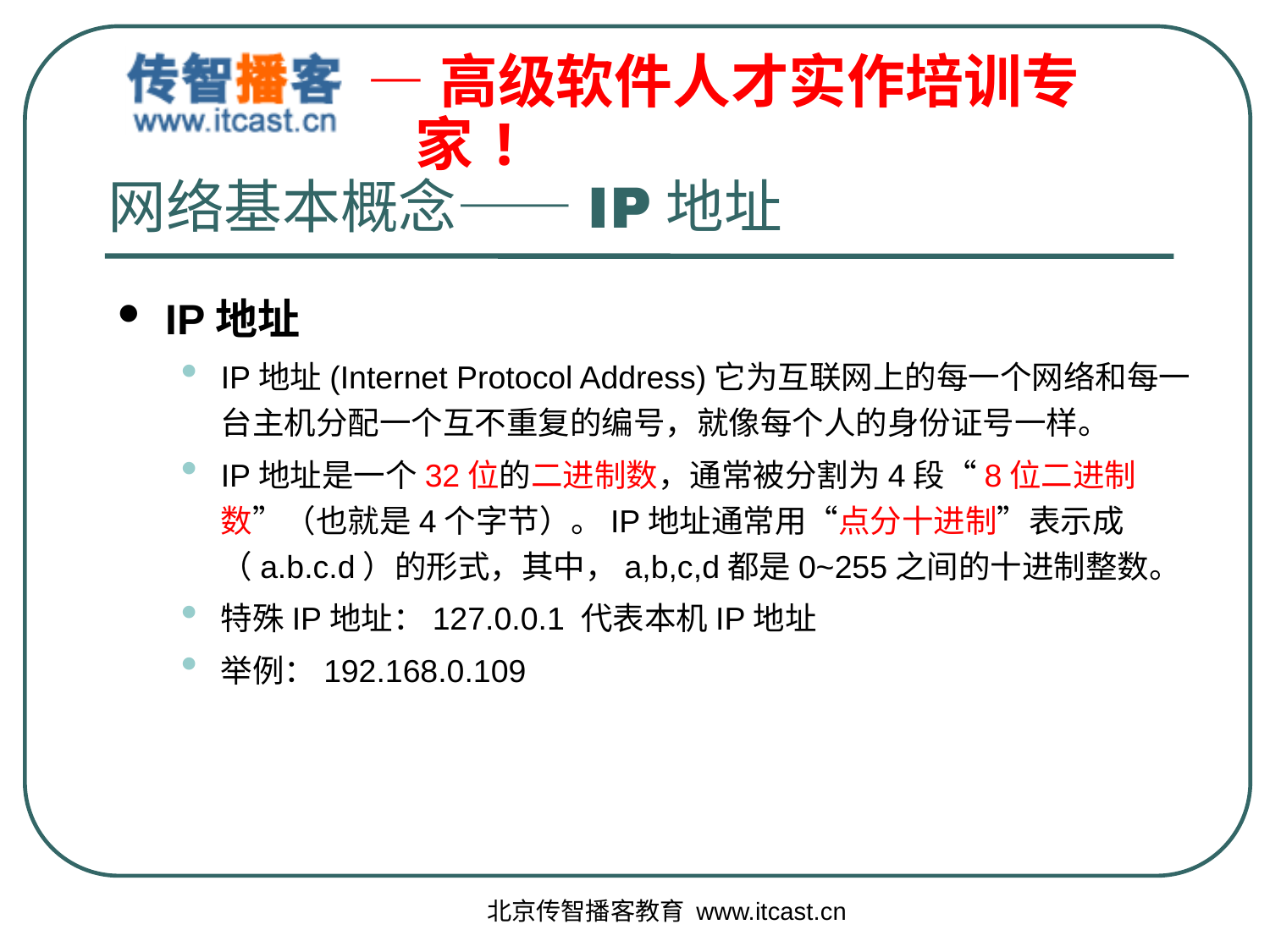

# 网络基本概念——IP地址
IP地址
IP地址(Internet Protocol Address)它为互联网上的每一个网络和每一台主机分配一个互不重复的编号，就像每个人的身份证号一样。
IP地址是一个32位的二进制数，通常被分割为4段“8位二进制数”（也就是4个字节）。IP地址通常用“点分十进制”表示成（a.b.c.d）的形式，其中，a,b,c,d都是0~255之间的十进制整数。
特殊IP地址：127.0.0.1 代表本机IP地址
举例：192.168.0.109